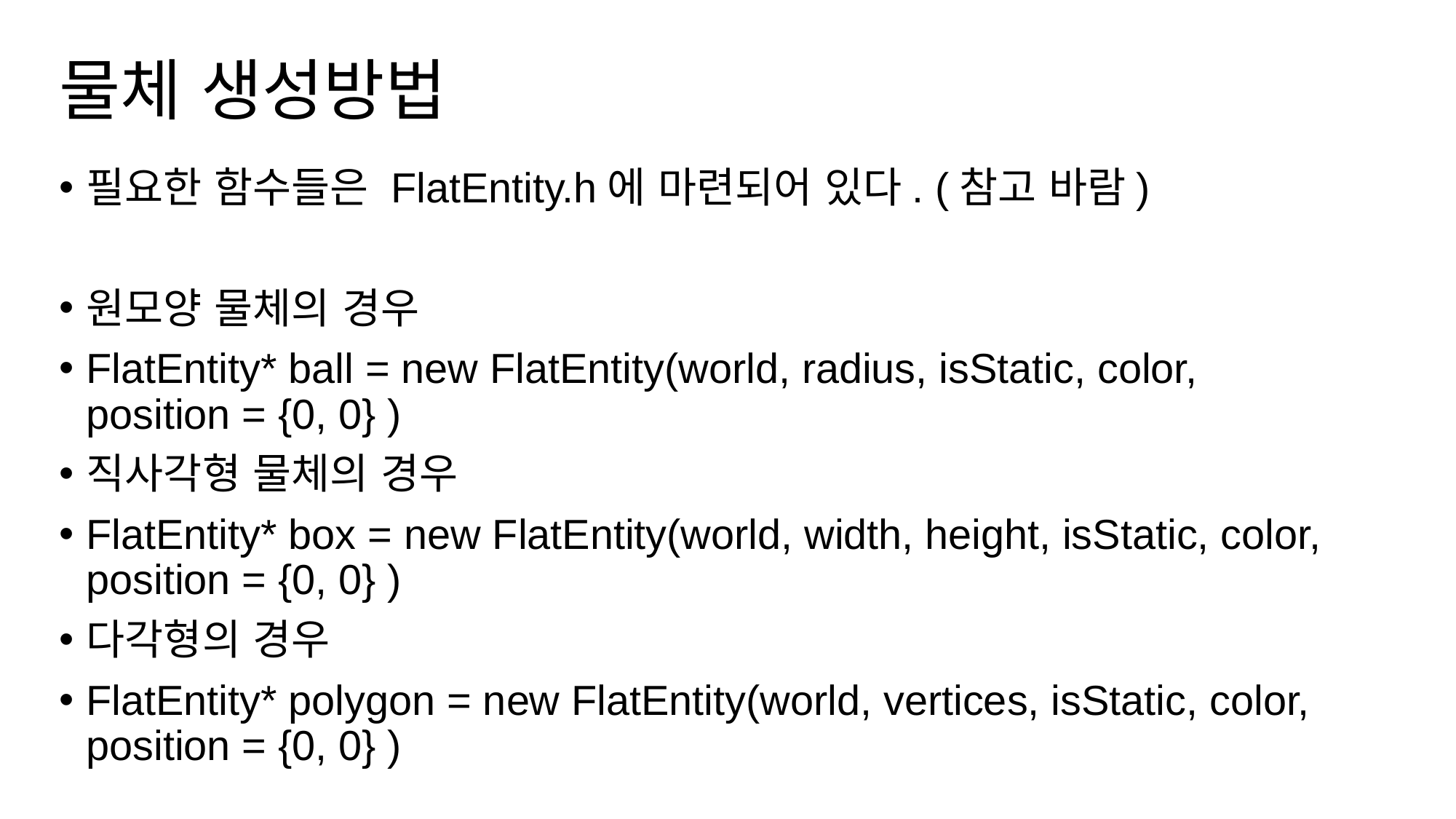

# 물체 생성방법
필요한 함수들은 FlatEntity.h에 마련되어 있다. (참고 바람)

원모양 물체의 경우
FlatEntity* ball = new FlatEntity(world, radius, isStatic, color, position = {0, 0} )
직사각형 물체의 경우
FlatEntity* box = new FlatEntity(world, width, height, isStatic, color, position = {0, 0} )
다각형의 경우
FlatEntity* polygon = new FlatEntity(world, vertices, isStatic, color, position = {0, 0} )